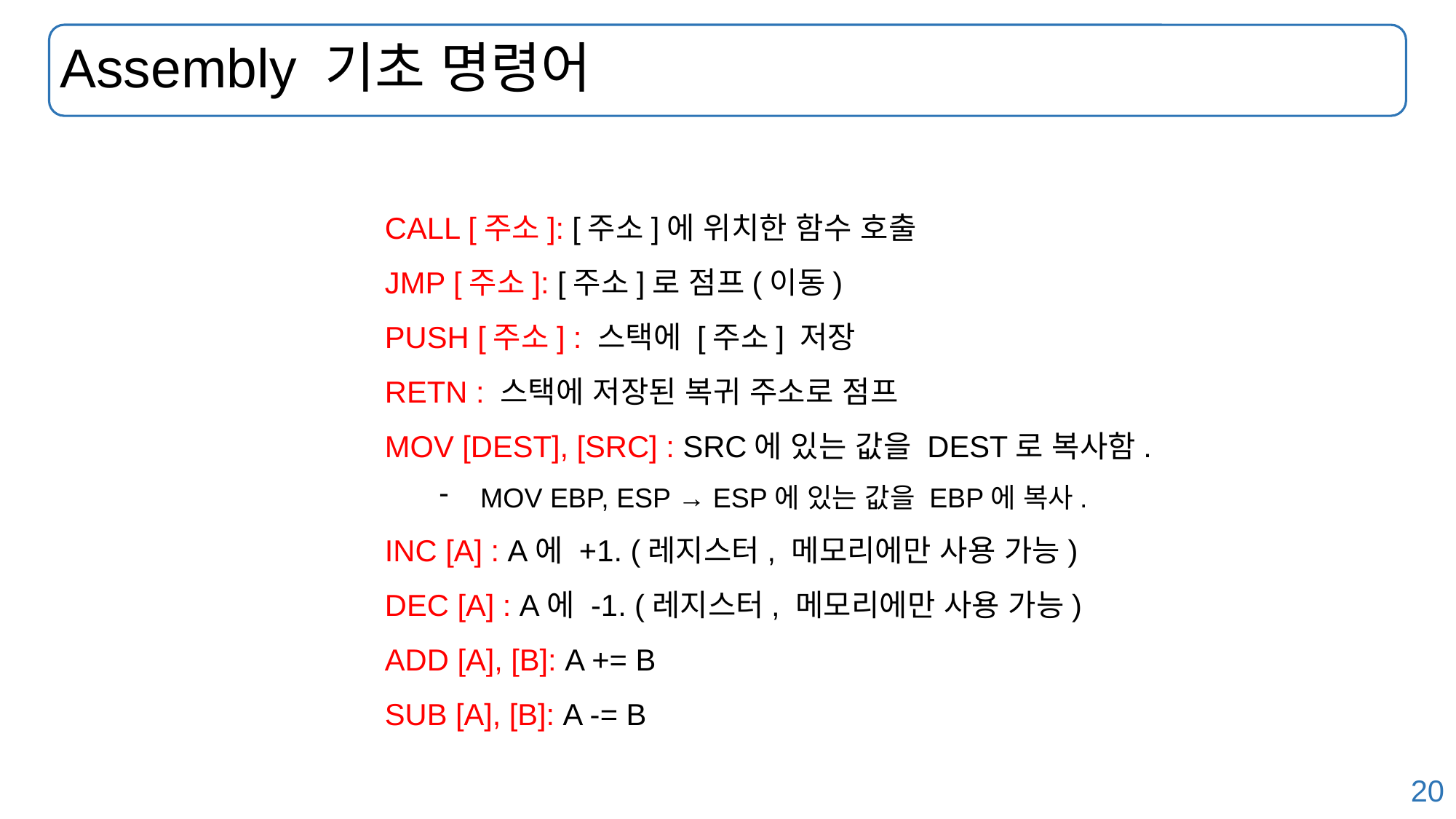

# Assembly 기초 명령어
CALL [주소]: [주소]에 위치한 함수 호출
JMP [주소]: [주소]로 점프(이동)
PUSH [주소] : 스택에 [주소] 저장
RETN : 스택에 저장된 복귀 주소로 점프
MOV [DEST], [SRC] : SRC에 있는 값을 DEST로 복사함.
MOV EBP, ESP → ESP에 있는 값을 EBP에 복사.
INC [A] : A에 +1. (레지스터, 메모리에만 사용 가능)
DEC [A] : A에 -1. (레지스터, 메모리에만 사용 가능)
ADD [A], [B]: A += B
SUB [A], [B]: A -= B